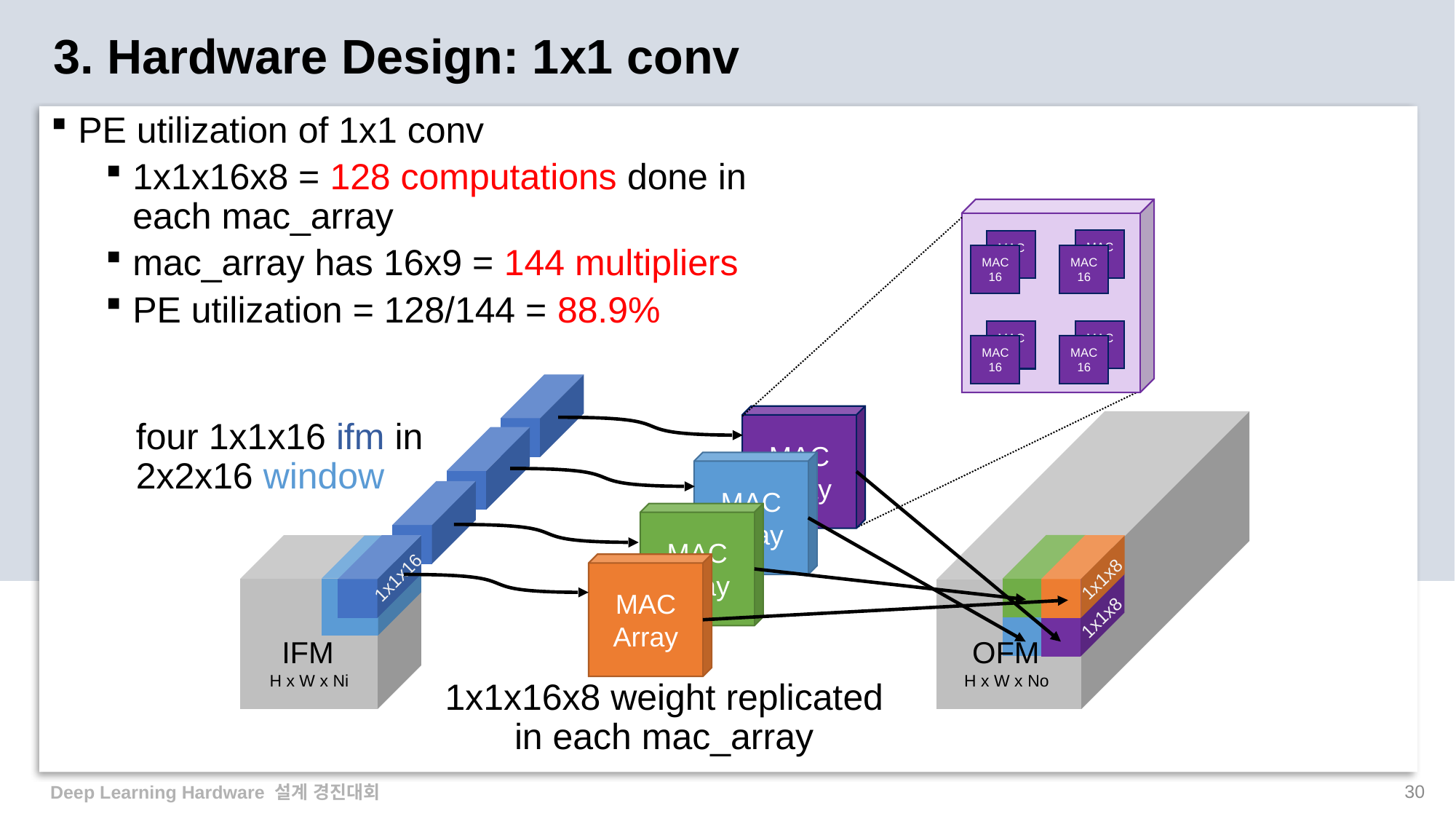

3. Hardware Design: 1x1 conv
PE utilization of 1x1 conv
1x1x16x8 = 128 computations done in each mac_array
mac_array has 16x9 = 144 multipliers
PE utilization = 128/144 = 88.9%

MAC16
MAC16
MAC16
MAC16
MAC16
MAC16
MAC16
MAC16

MAC
Array

four 1x1x16 ifm in 2x2x16 window

MAC
Array

MAC
Array

MAC
Array
1x1x16
1x1x8

1x1x8
OFM
IFM
H x W x Ni
H x W x No
1x1x16x8 weight replicated in each mac_array
30
Deep Learning Hardware 설계 경진대회